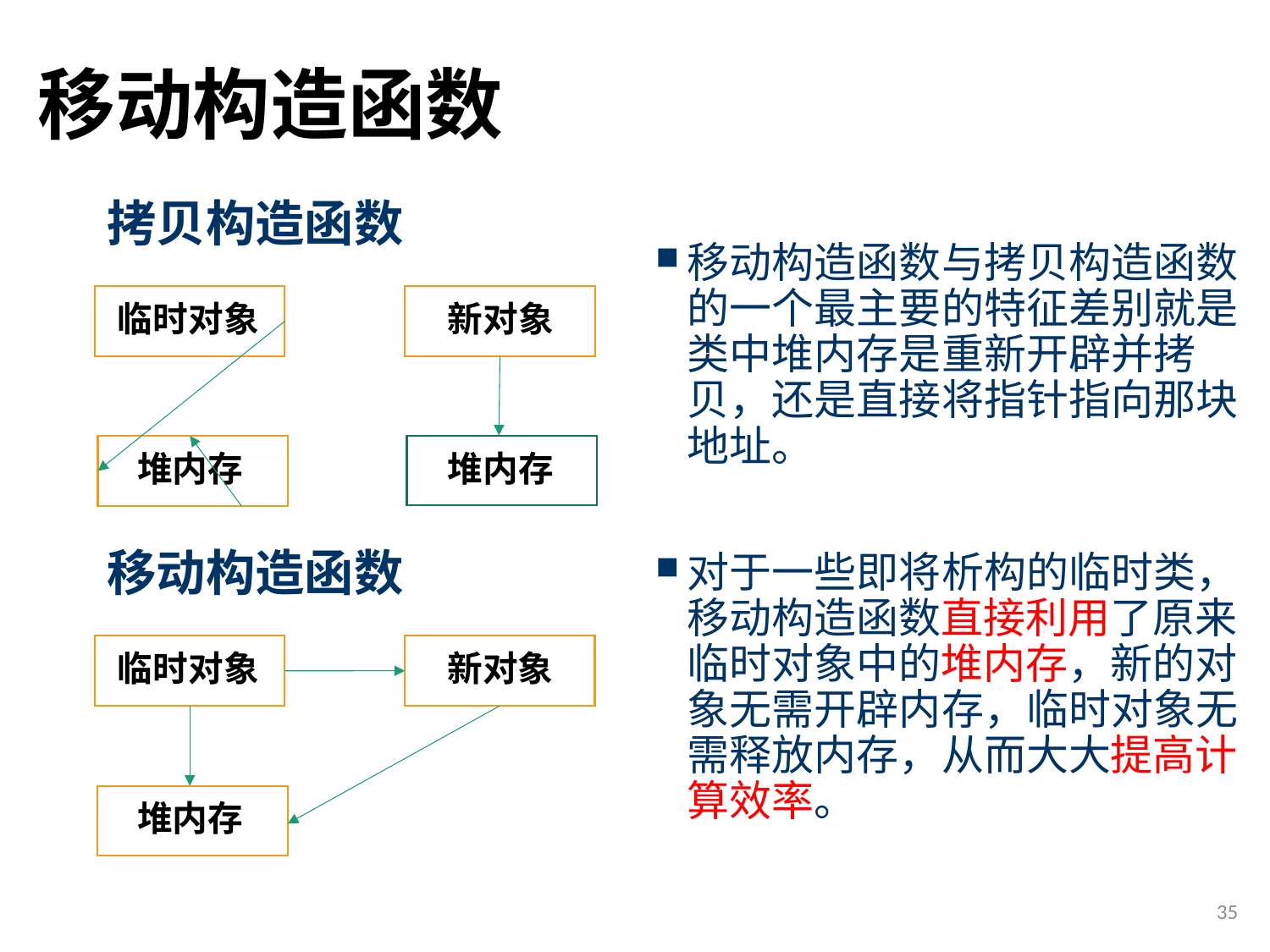

# 移动构造函数
拷贝构造函数
移动构造函数与拷贝构造函数的一个最主要的特征差别就是类中堆内存是重新开辟并拷贝，还是直接将指针指向那块地址。

对于一些即将析构的临时类，移动构造函数直接利用了原来临时对象中的堆内存，新的对象无需开辟内存，临时对象无需释放内存，从而大大提高计算效率。

临时对象

新对象

堆内存

堆内存
移动构造函数

临时对象

新对象

堆内存
35